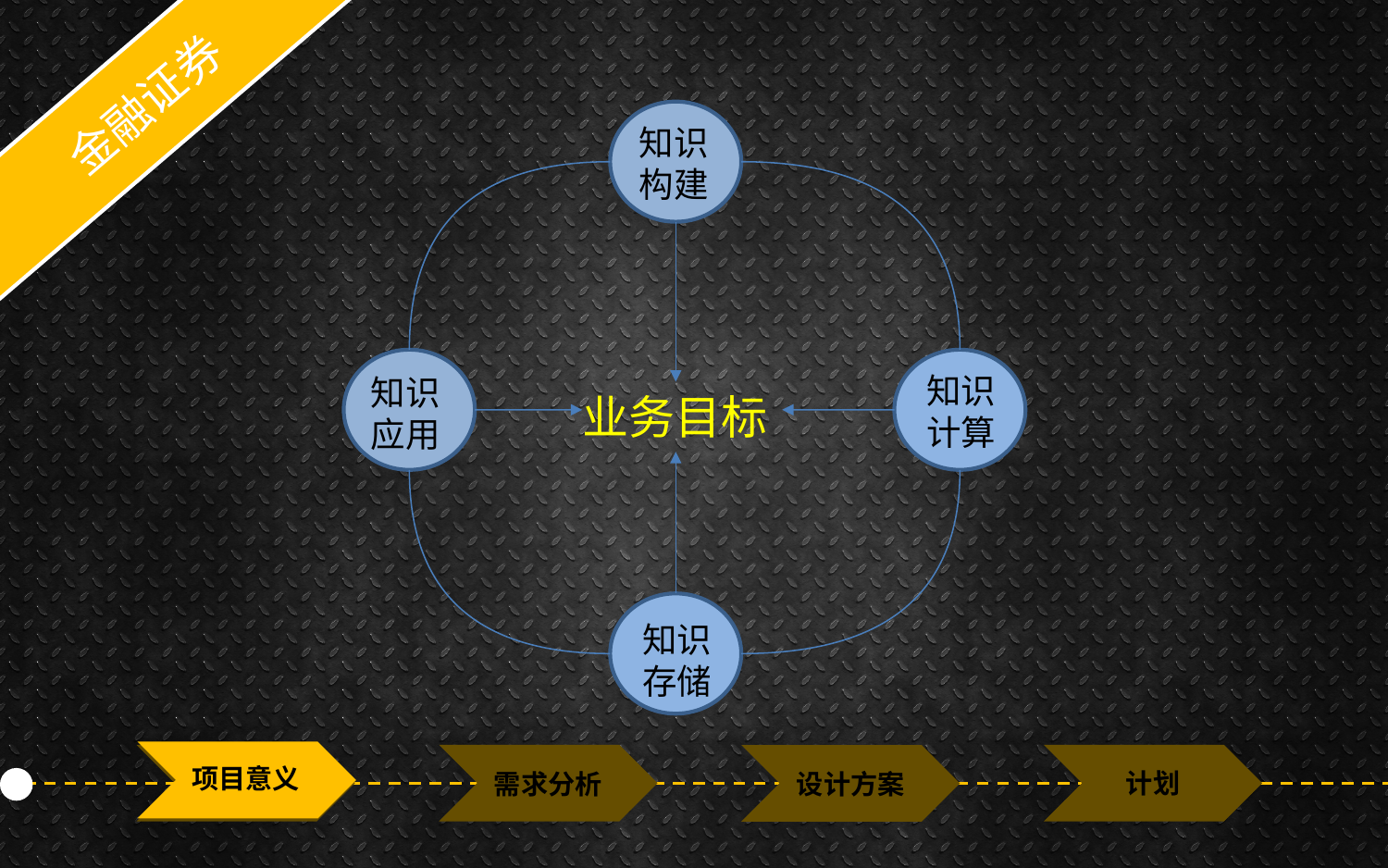

Consumer-based

Firm-based
金融证券

知识构建

知识计算
知识应用
业务目标

知识存储

项目意义
计划
需求分析
设计方案